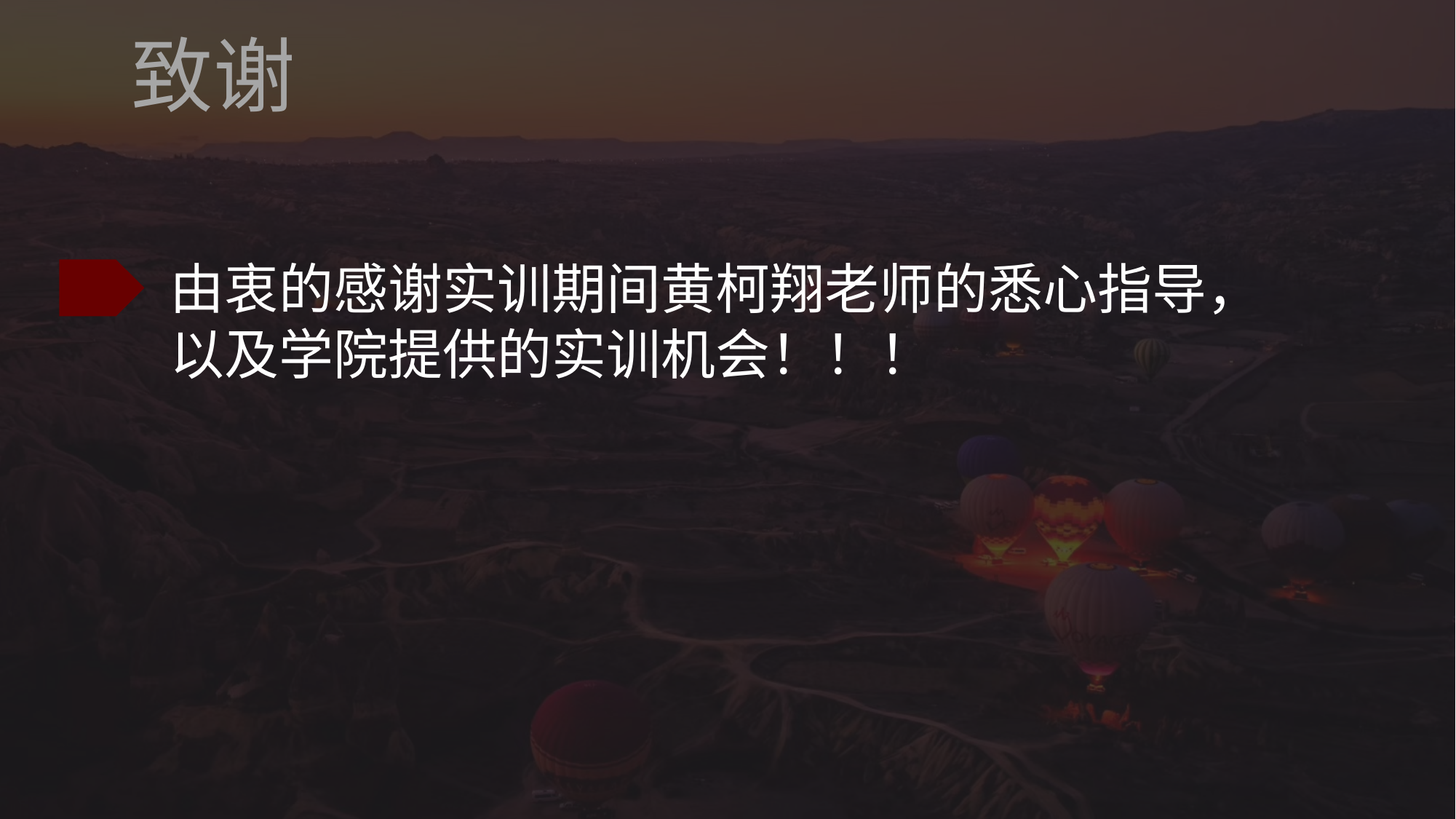

致谢
由衷的感谢实训期间黄柯翔老师的悉心指导，以及学院提供的实训机会！！！